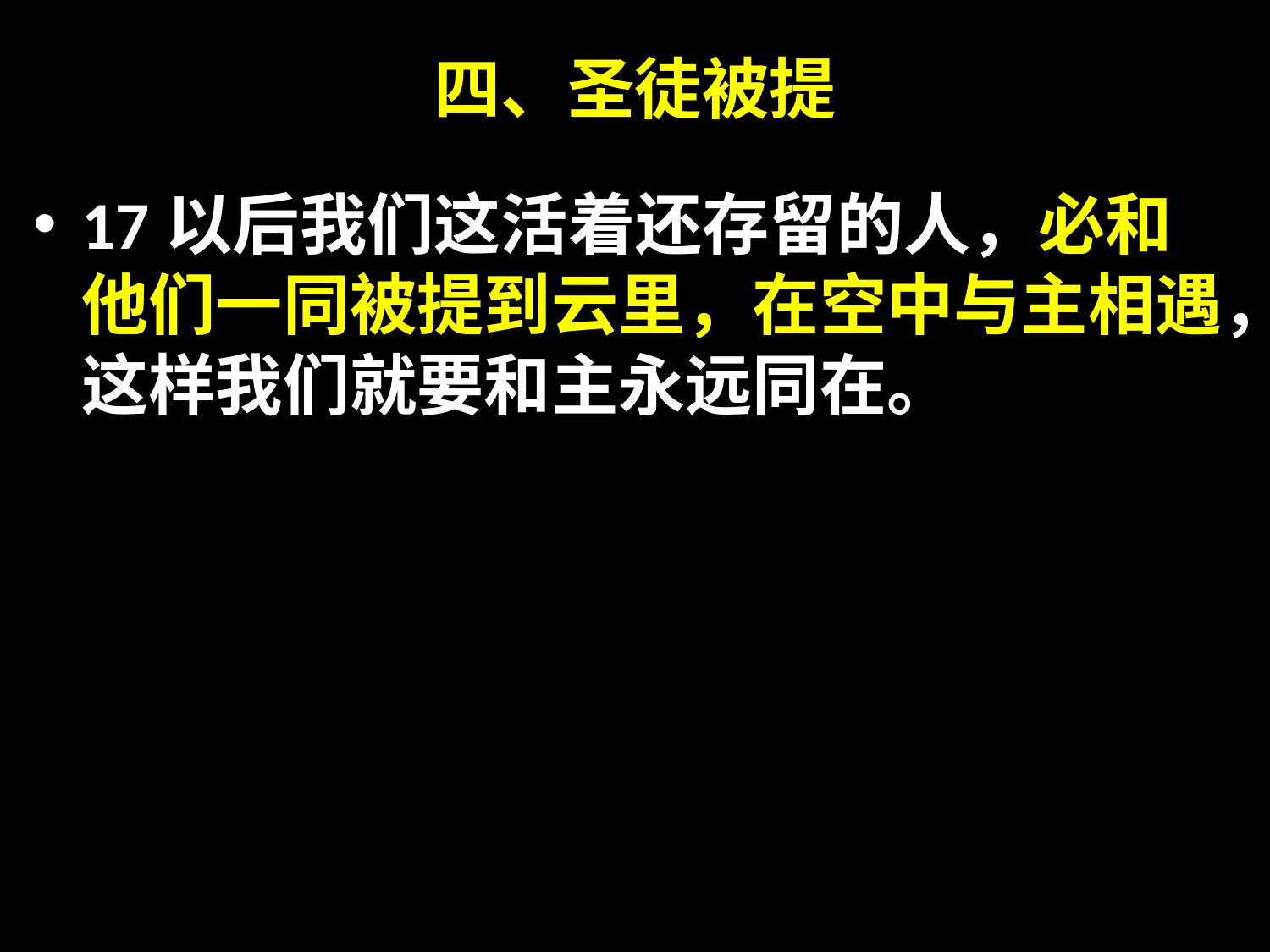

# 四、圣徒被提
17以后我们这活着还存留的人，必和他们一同被提到云里，在空中与主相遇，这样我们就要和主永远同在。